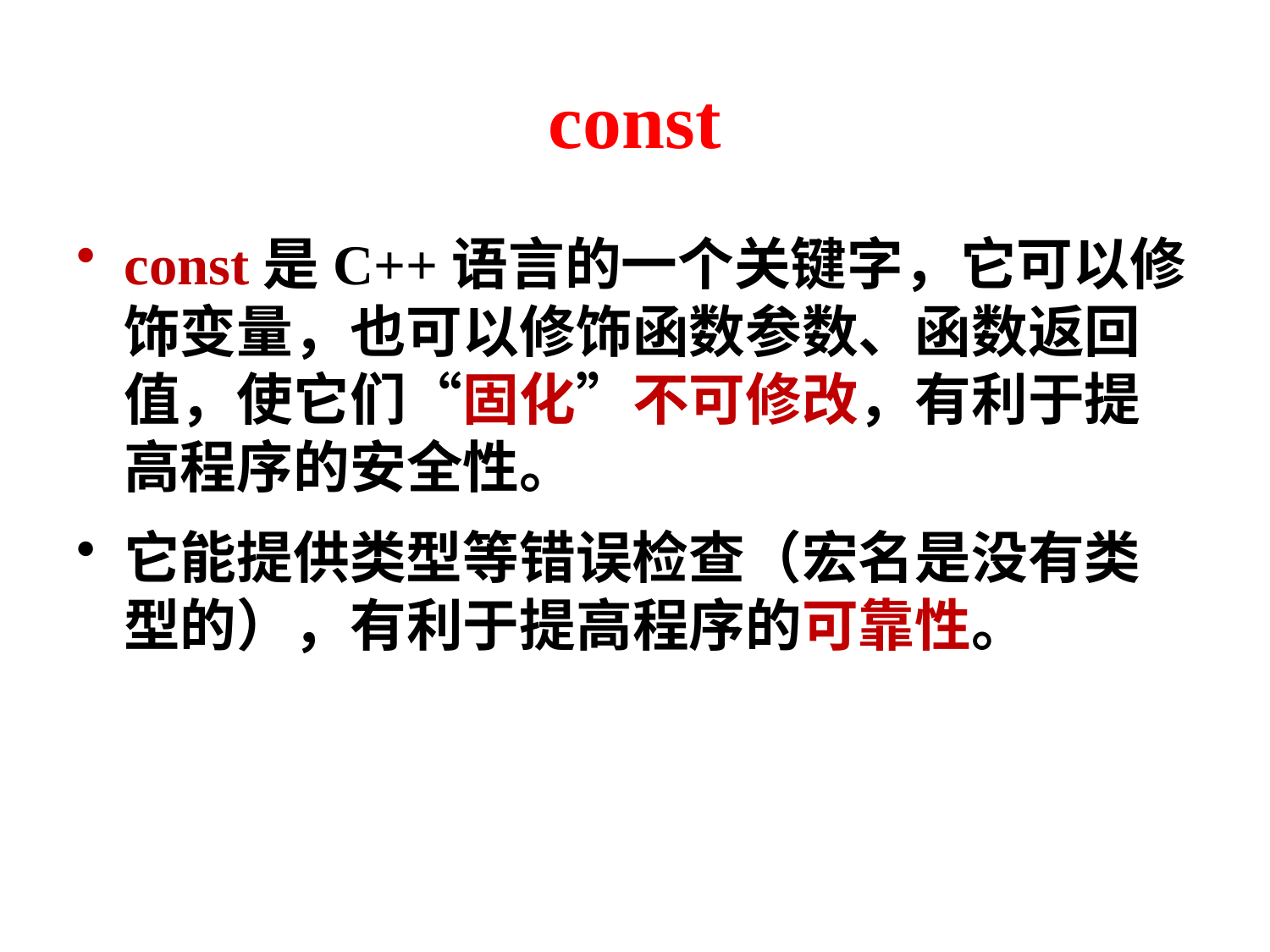

# const
const是C++语言的一个关键字，它可以修饰变量，也可以修饰函数参数、函数返回值，使它们“固化”不可修改，有利于提高程序的安全性。
它能提供类型等错误检查（宏名是没有类型的），有利于提高程序的可靠性。